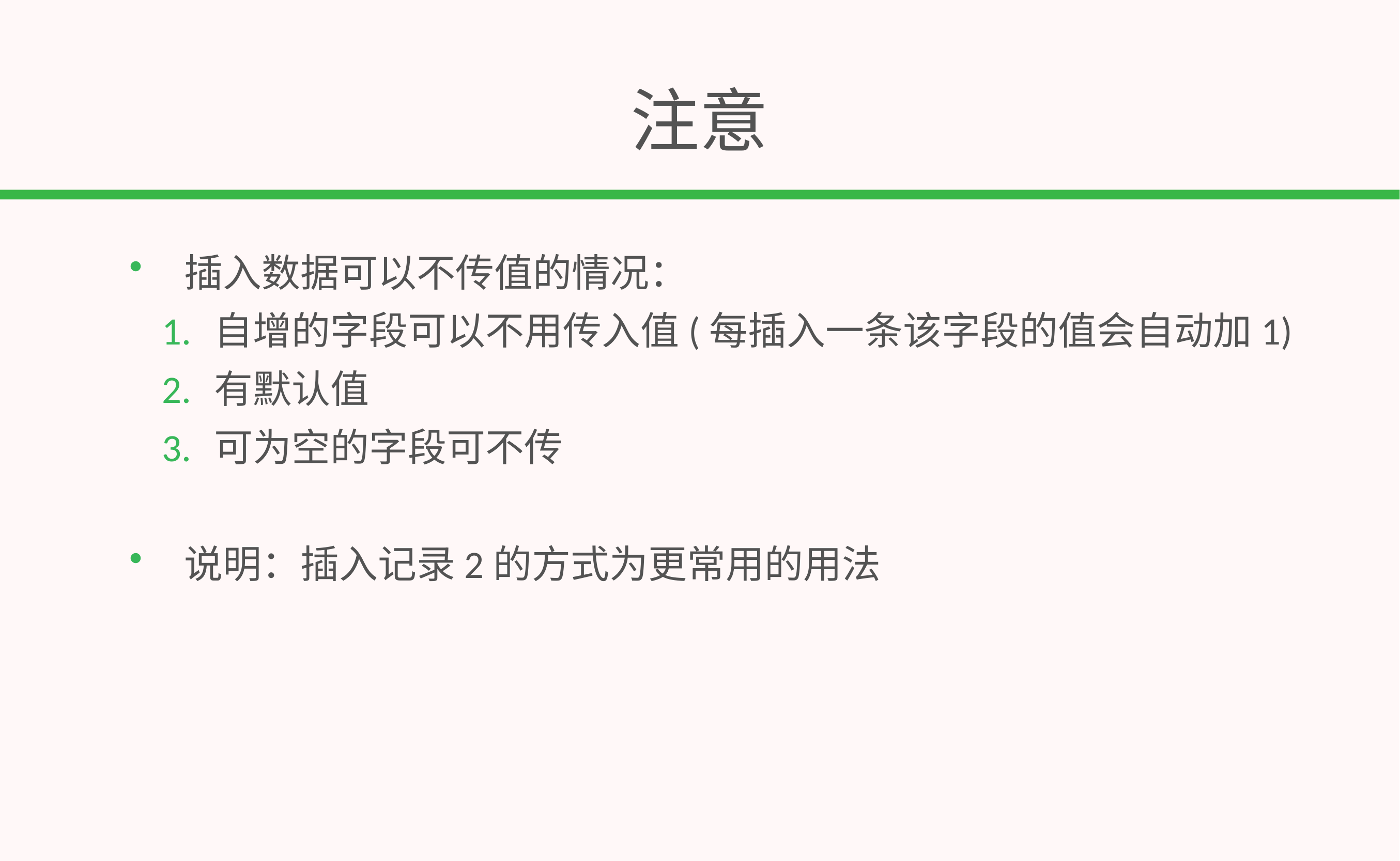

# 注意
插入数据可以不传值的情况：
自增的字段可以不用传入值(每插入一条该字段的值会自动加1)
有默认值
可为空的字段可不传

说明：插入记录2的方式为更常用的用法